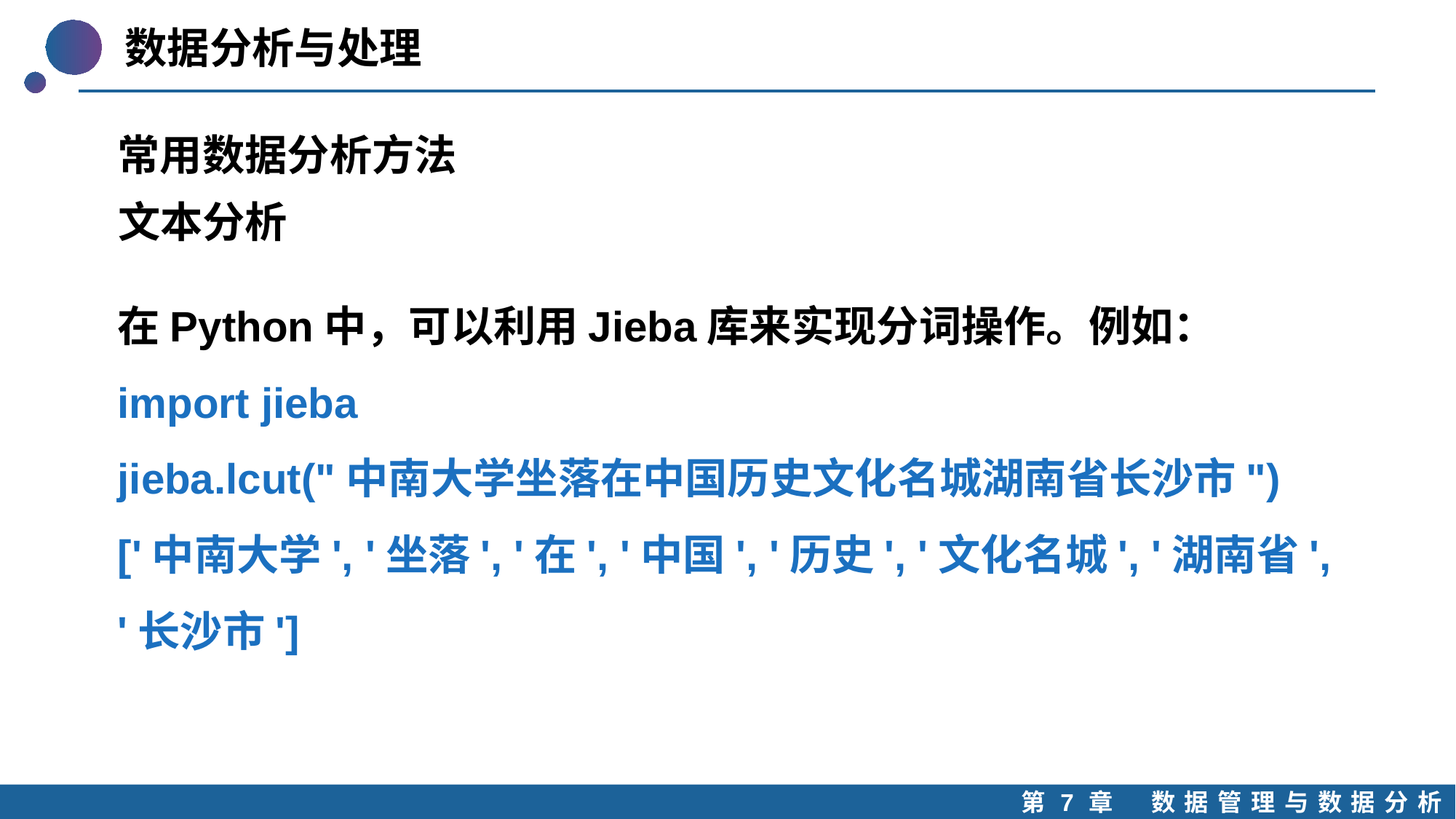

数据分析与处理

常用数据分析方法
文本分析
在Python中，可以利用Jieba库来实现分词操作。例如：
import jieba
jieba.lcut("中南大学坐落在中国历史文化名城湖南省长沙市")
['中南大学', '坐落', '在', '中国', '历史', '文化名城', '湖南省', '长沙市']
第7章  数据管理与数据分析